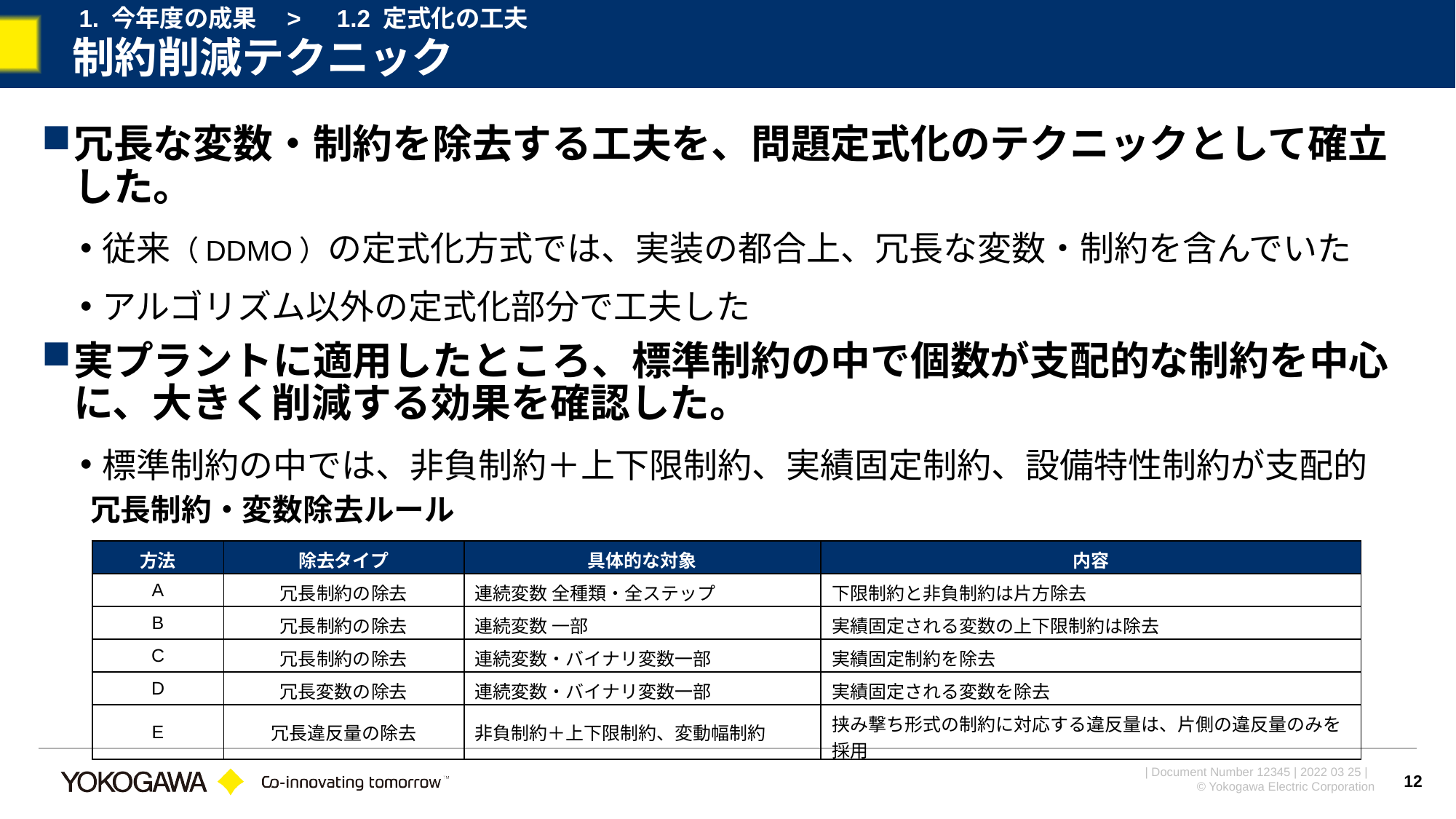

1. 今年度の成果　>　1.2 定式化の工夫
制約削減テクニック
冗長な変数・制約を除去する工夫を、問題定式化のテクニックとして確立した。
従来（DDMO）の定式化方式では、実装の都合上、冗長な変数・制約を含んでいた
アルゴリズム以外の定式化部分で工夫した
実プラントに適用したところ、標準制約の中で個数が支配的な制約を中心に、大きく削減する効果を確認した。
標準制約の中では、非負制約＋上下限制約、実績固定制約、設備特性制約が支配的
冗長制約・変数除去ルール
| 方法 | 除去タイプ | 具体的な対象 | 内容 |
| --- | --- | --- | --- |
| A | 冗長制約の除去 | 連続変数 全種類・全ステップ | 下限制約と非負制約は片方除去 |
| B | 冗長制約の除去 | 連続変数 一部 | 実績固定される変数の上下限制約は除去 |
| C | 冗長制約の除去 | 連続変数・バイナリ変数一部 | 実績固定制約を除去 |
| D | 冗長変数の除去 | 連続変数・バイナリ変数一部 | 実績固定される変数を除去 |
| E | 冗長違反量の除去 | 非負制約＋上下限制約、変動幅制約 | 挟み撃ち形式の制約に対応する違反量は、片側の違反量のみを採用 |
12